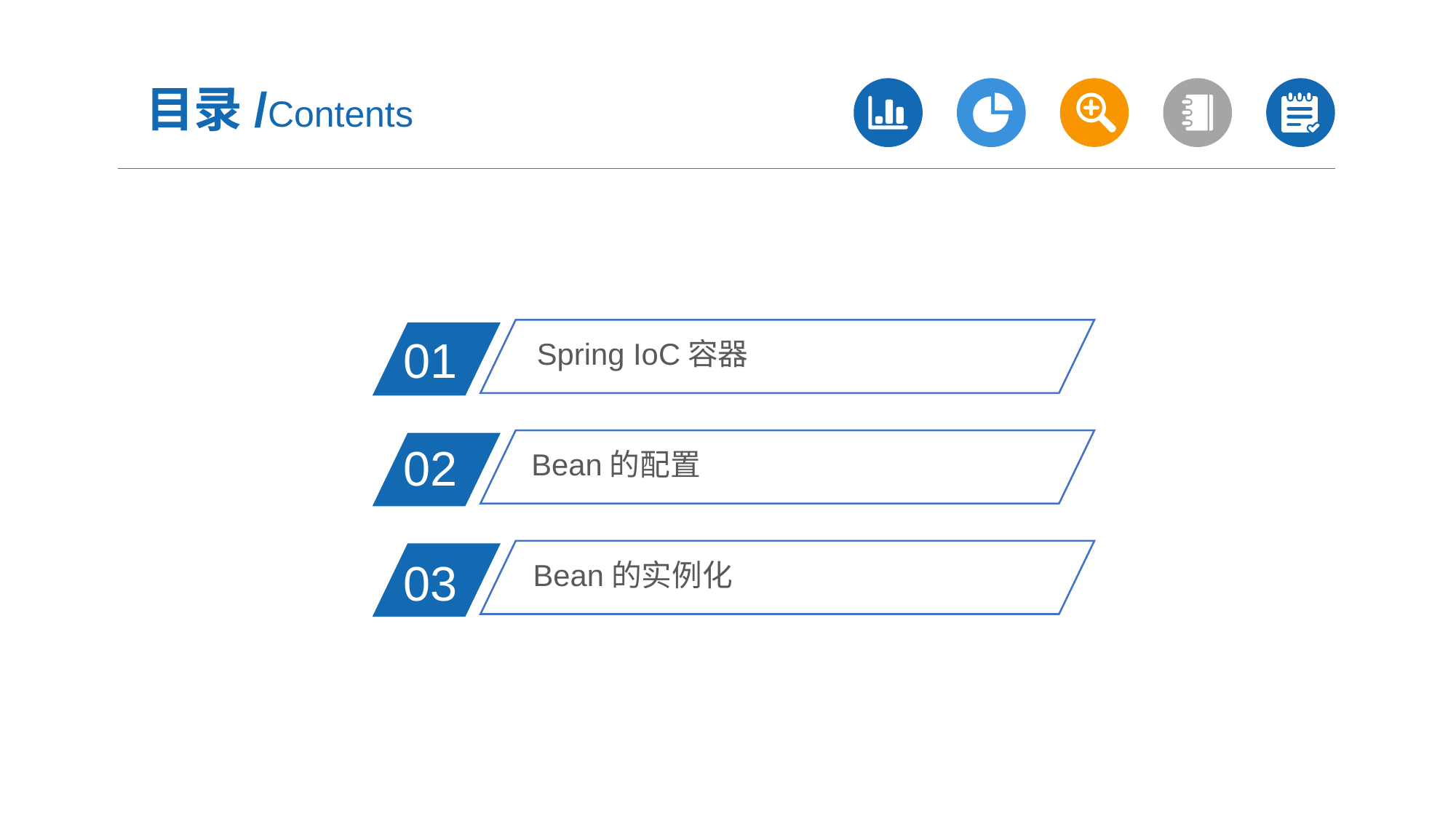

目录/Contents

Spring IoC容器

01

Bean的配置
02

Bean的实例化

03